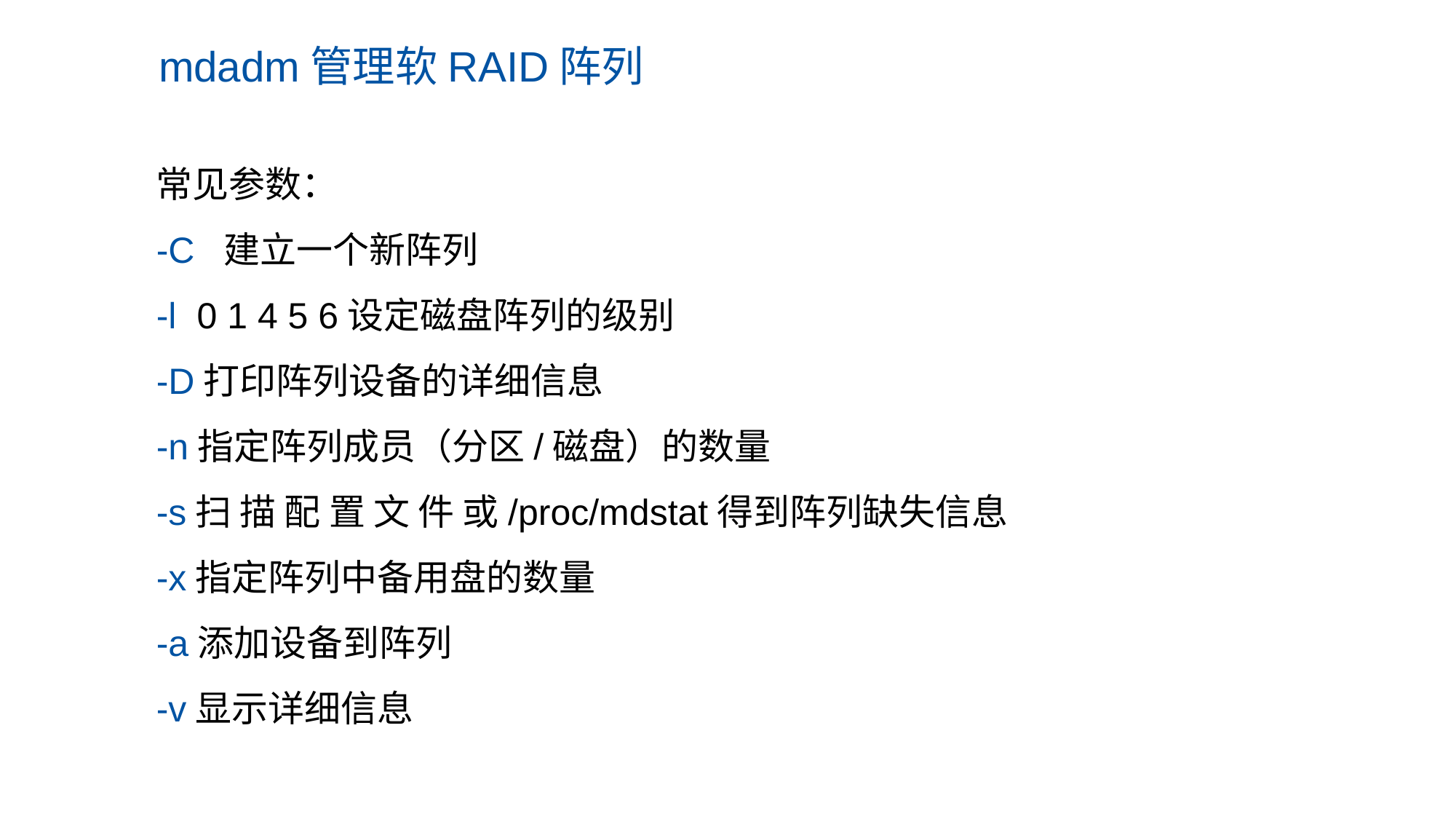

mdadm管理软RAID阵列
常见参数：
-C  建立一个新阵列
-l  0 1 4 5 6设定磁盘阵列的级别
-D打印阵列设备的详细信息
-n指定阵列成员（分区/磁盘）的数量
-s扫 描 配 置 文 件 或/proc/mdstat得到阵列缺失信息
-x指定阵列中备用盘的数量
-a添加设备到阵列
-v显示详细信息
5